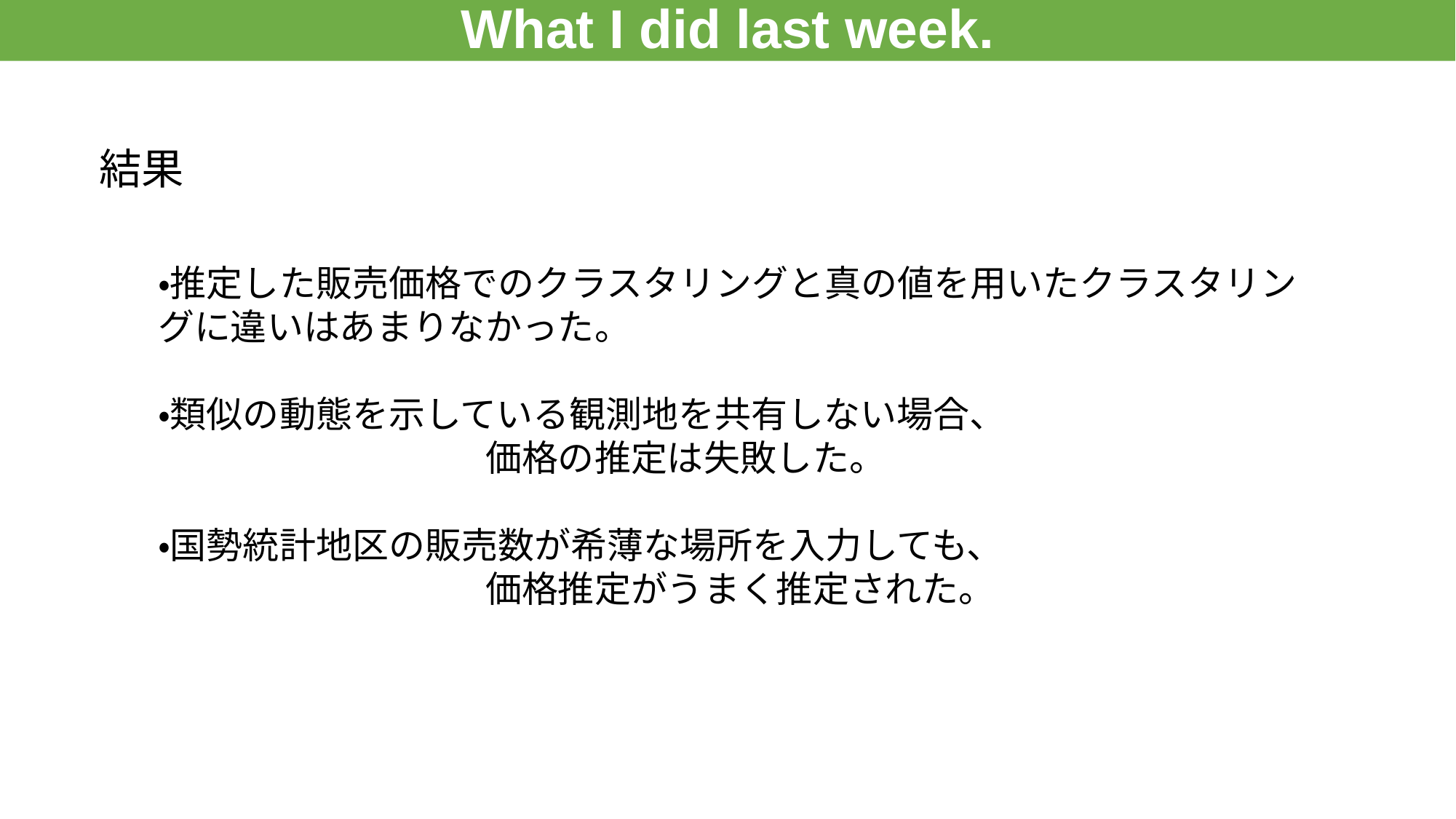

What I did last week.
# 結果
・推定した販売価格でのクラスタリングと真の値を用いたクラスタリングに違いはあまりなかった。

・類似の動態を示している観測地を共有しない場合、
			価格の推定は失敗した。

・国勢統計地区の販売数が希薄な場所を入力しても、
			価格推定がうまく推定された。